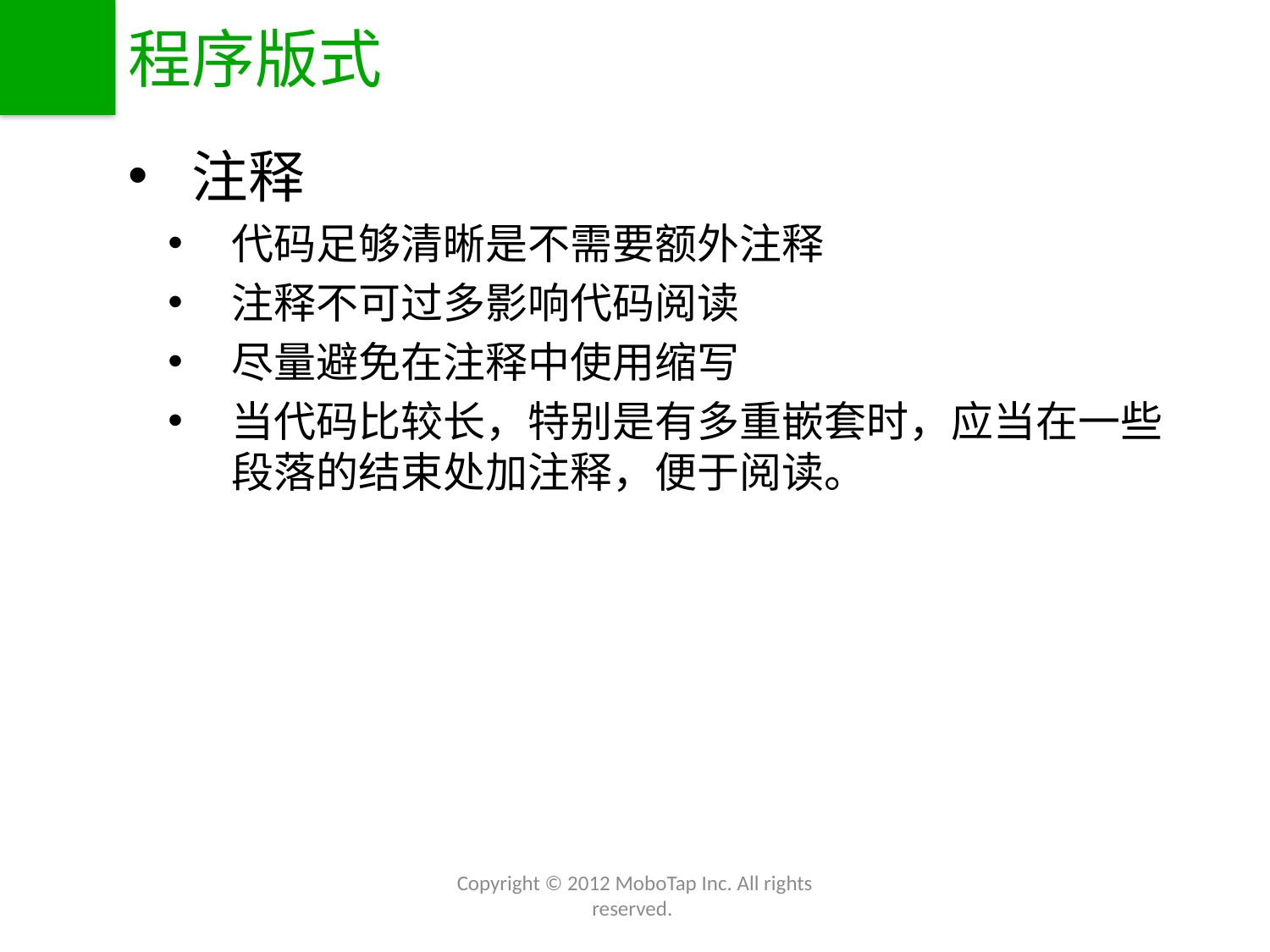

# 程序版式
注释
代码足够清晰是不需要额外注释
注释不可过多影响代码阅读
尽量避免在注释中使用缩写
当代码比较长，特别是有多重嵌套时，应当在一些段落的结束处加注释，便于阅读。
Copyright © 2012 MoboTap Inc. All rights reserved.